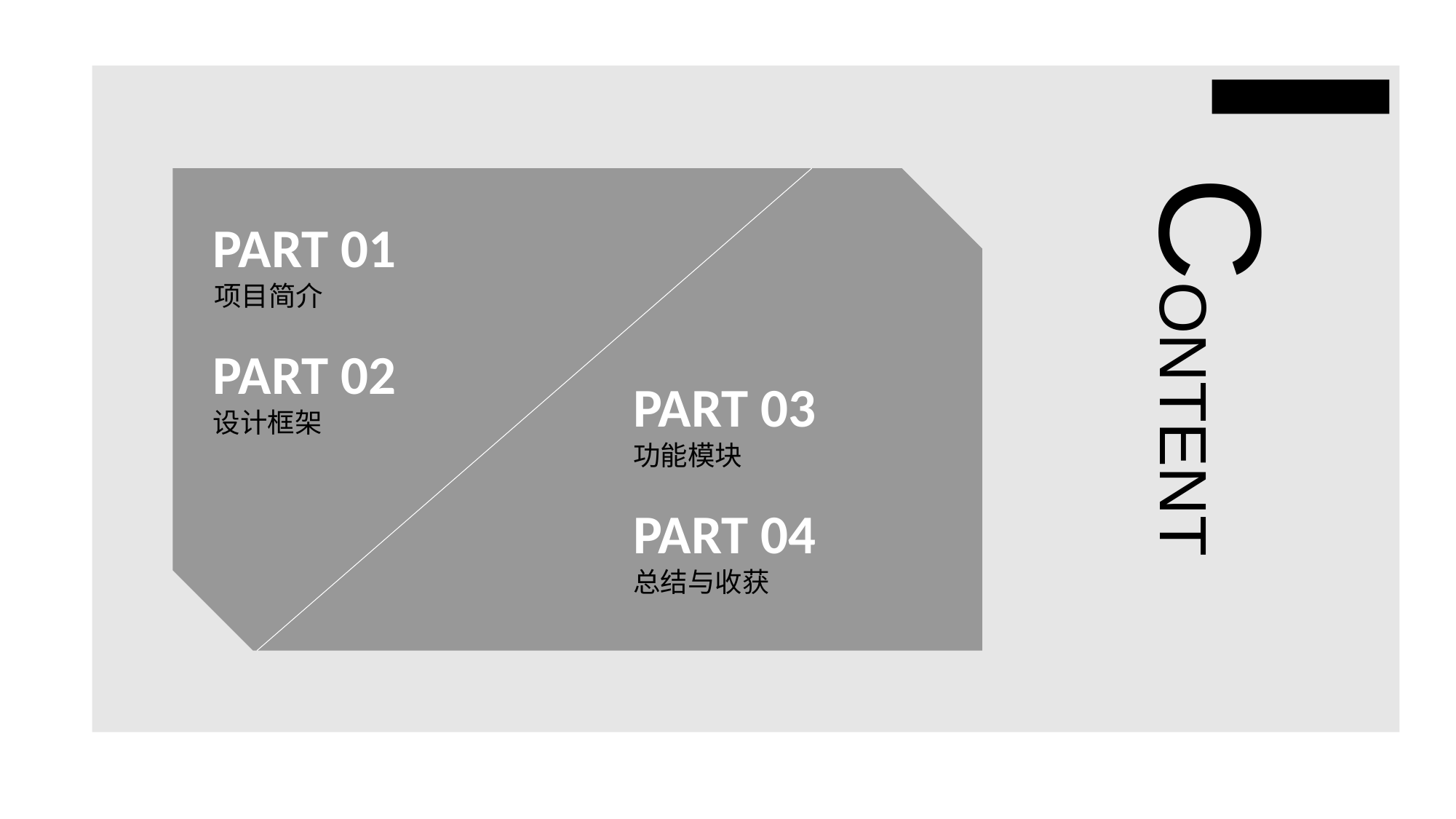

CONTENT

PART 01
项目简介
PART 02
PART 03

设计框架
功能模块
PART 04
总结与收获